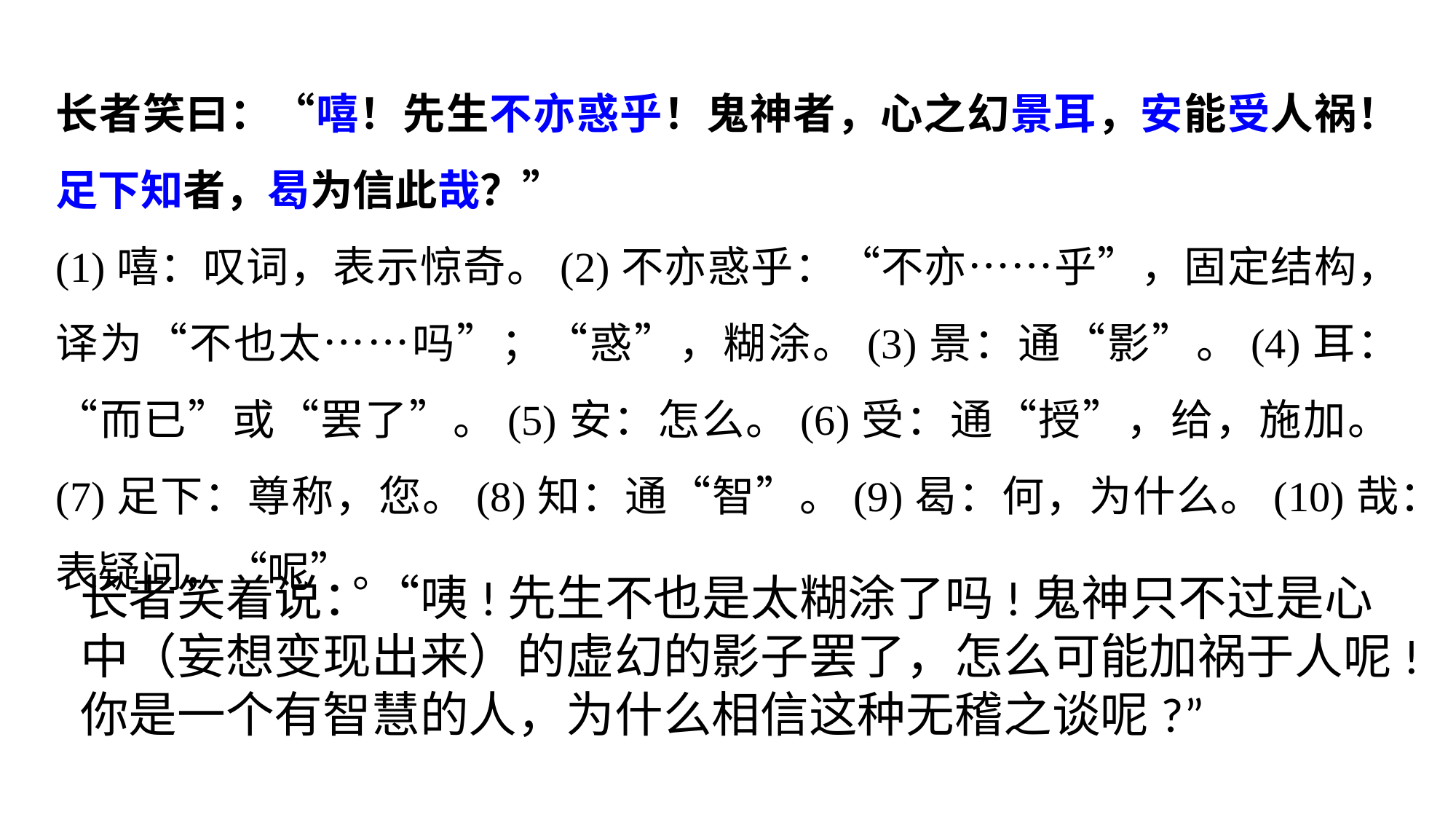

长者笑曰：“嘻！先生不亦惑乎！鬼神者，心之幻景耳，安能受人祸！足下知者，曷为信此哉？”
(1)嘻：叹词，表示惊奇。(2)不亦惑乎：“不亦……乎”，固定结构，译为“不也太……吗”；“惑”，糊涂。(3)景：通“影”。(4)耳：“而已”或“罢了”。(5)安：怎么。(6)受：通“授”，给，施加。(7)足下：尊称，您。(8)知：通“智”。(9)曷：何，为什么。(10)哉：表疑问，“呢”。
长者笑着说：“咦!先生不也是太糊涂了吗!鬼神只不过是心中（妄想变现出来）的虚幻的影子罢了，怎么可能加祸于人呢!你是一个有智慧的人，为什么相信这种无稽之谈呢?”